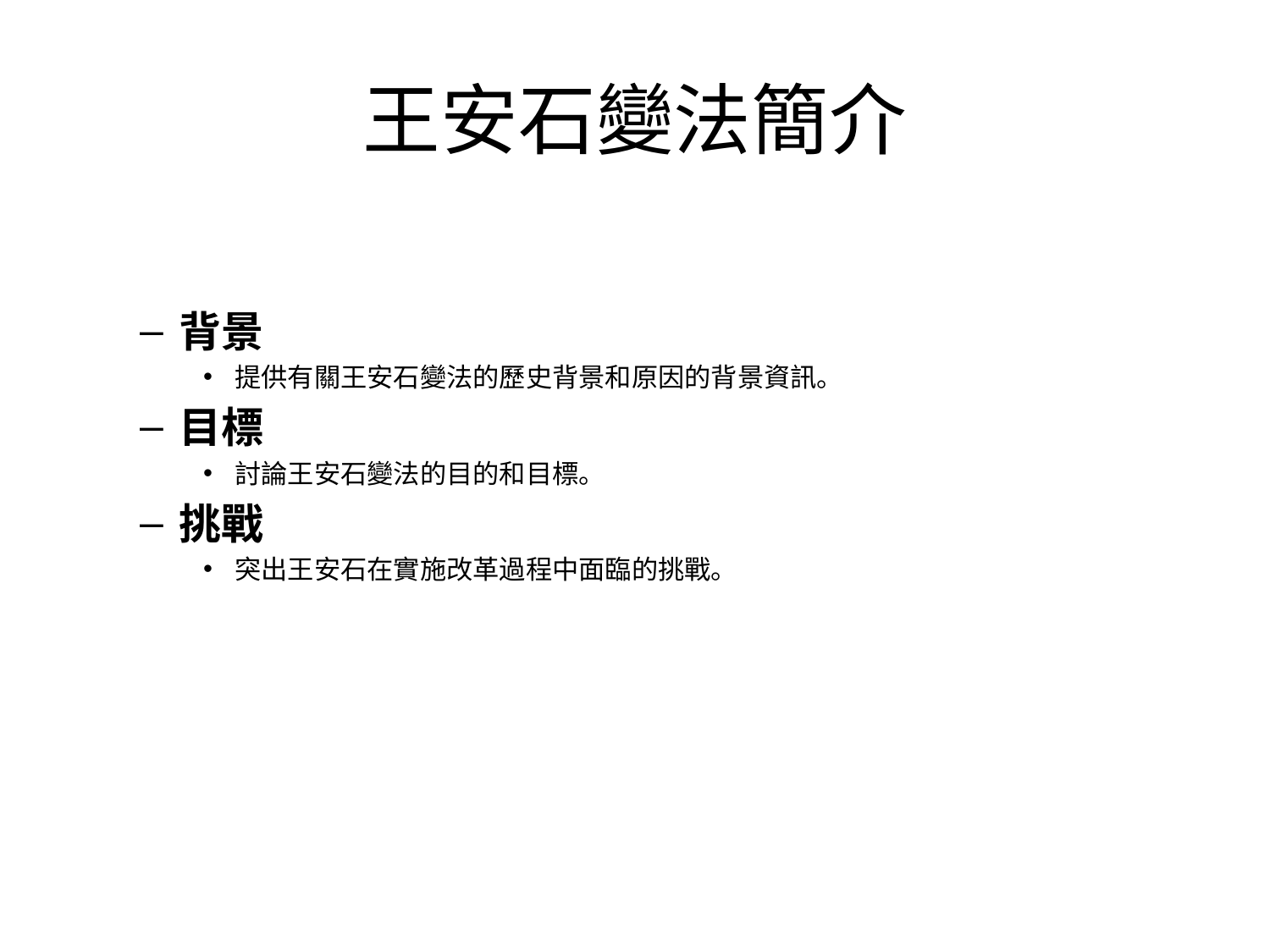

# 王安石變法簡介

背景
提供有關王安石變法的歷史背景和原因的背景資訊。
目標
討論王安石變法的目的和目標。
挑戰
突出王安石在實施改革過程中面臨的挑戰。